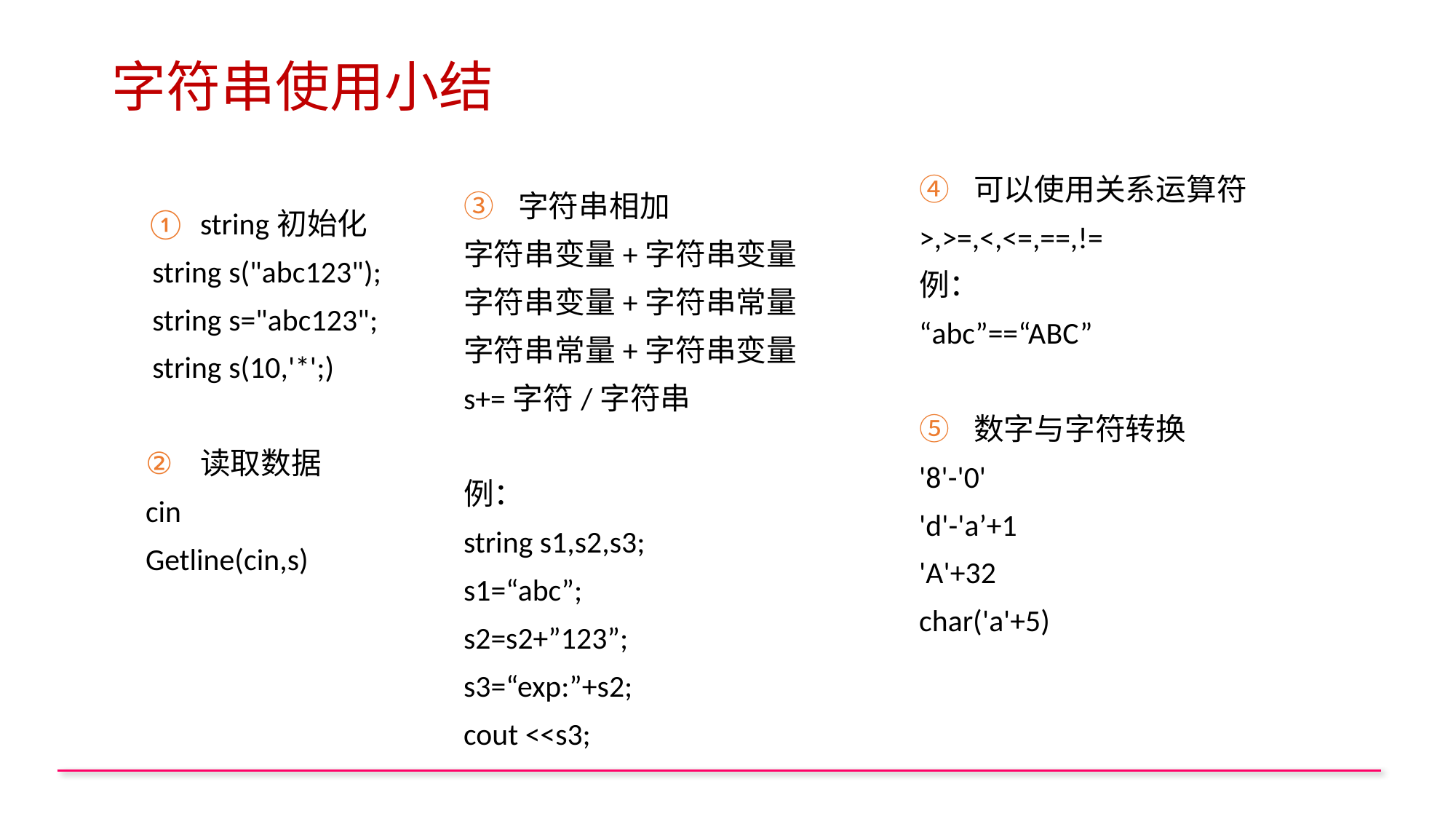

# 字符串使用小结
可以使用关系运算符
>,>=,<,<=,==,!=
例：
“abc”==“ABC”

数字与字符转换
'8'-'0'
'd'-'a’+1
'A'+32
char('a'+5)

字符串相加
字符串变量+字符串变量
字符串变量+字符串常量
字符串常量+字符串变量
s+=字符/字符串

例：
string s1,s2,s3;
s1=“abc”;
s2=s2+”123”;
s3=“exp:”+s2;
cout <<s3;
string初始化
 string s("abc123");
 string s="abc123";
 string s(10,'*';)

读取数据
cin
Getline(cin,s)